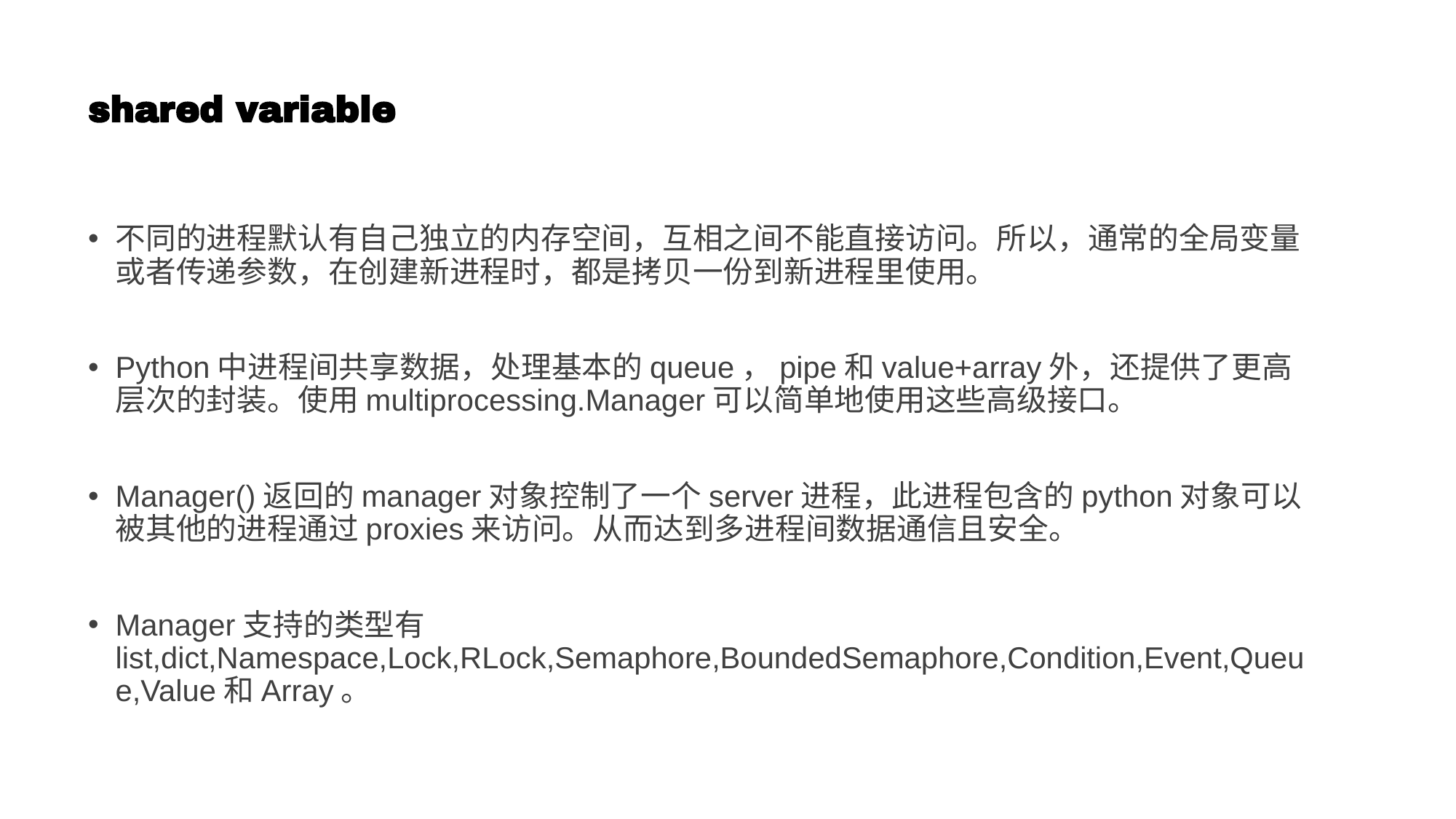

# shared variable
不同的进程默认有自己独立的内存空间，互相之间不能直接访问。所以，通常的全局变量或者传递参数，在创建新进程时，都是拷贝一份到新进程里使用。

Python中进程间共享数据，处理基本的queue，pipe和value+array外，还提供了更高层次的封装。使用multiprocessing.Manager可以简单地使用这些高级接口。

Manager()返回的manager对象控制了一个server进程，此进程包含的python对象可以被其他的进程通过proxies来访问。从而达到多进程间数据通信且安全。

Manager支持的类型有list,dict,Namespace,Lock,RLock,Semaphore,BoundedSemaphore,Condition,Event,Queue,Value和Array。